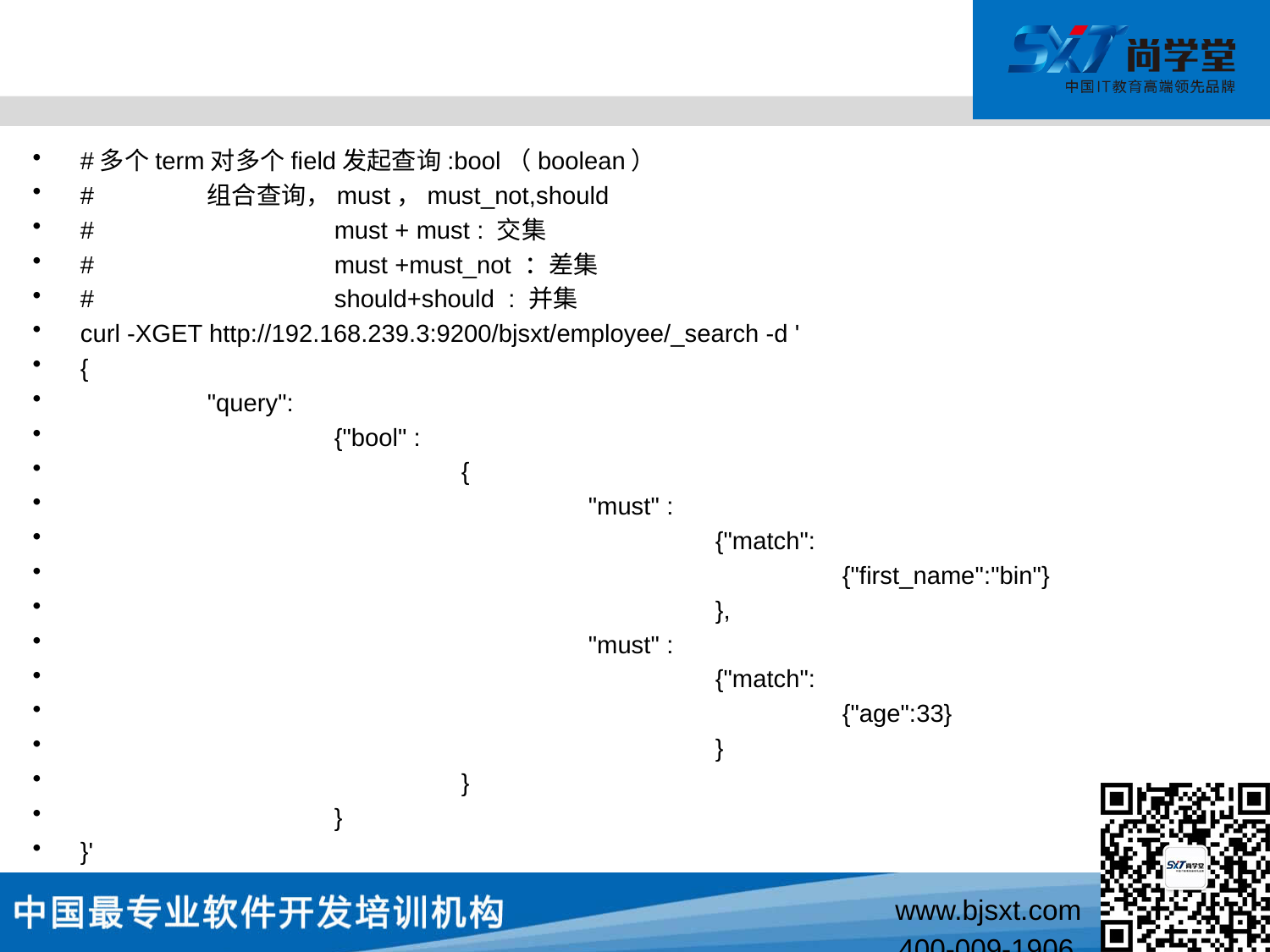

#
#多个term对多个field发起查询:bool（boolean）
#	组合查询，must，must_not,should
#		must + must : 交集
#		must +must_not ：差集
#		should+should  : 并集
curl -XGET http://192.168.239.3:9200/bjsxt/employee/_search -d '
{
	"query":
		{"bool" :
			{
				"must" :
					{"match":
						{"first_name":"bin"}
					},
				"must" :
					{"match":
						{"age":33}
					}
			}
		}
}'